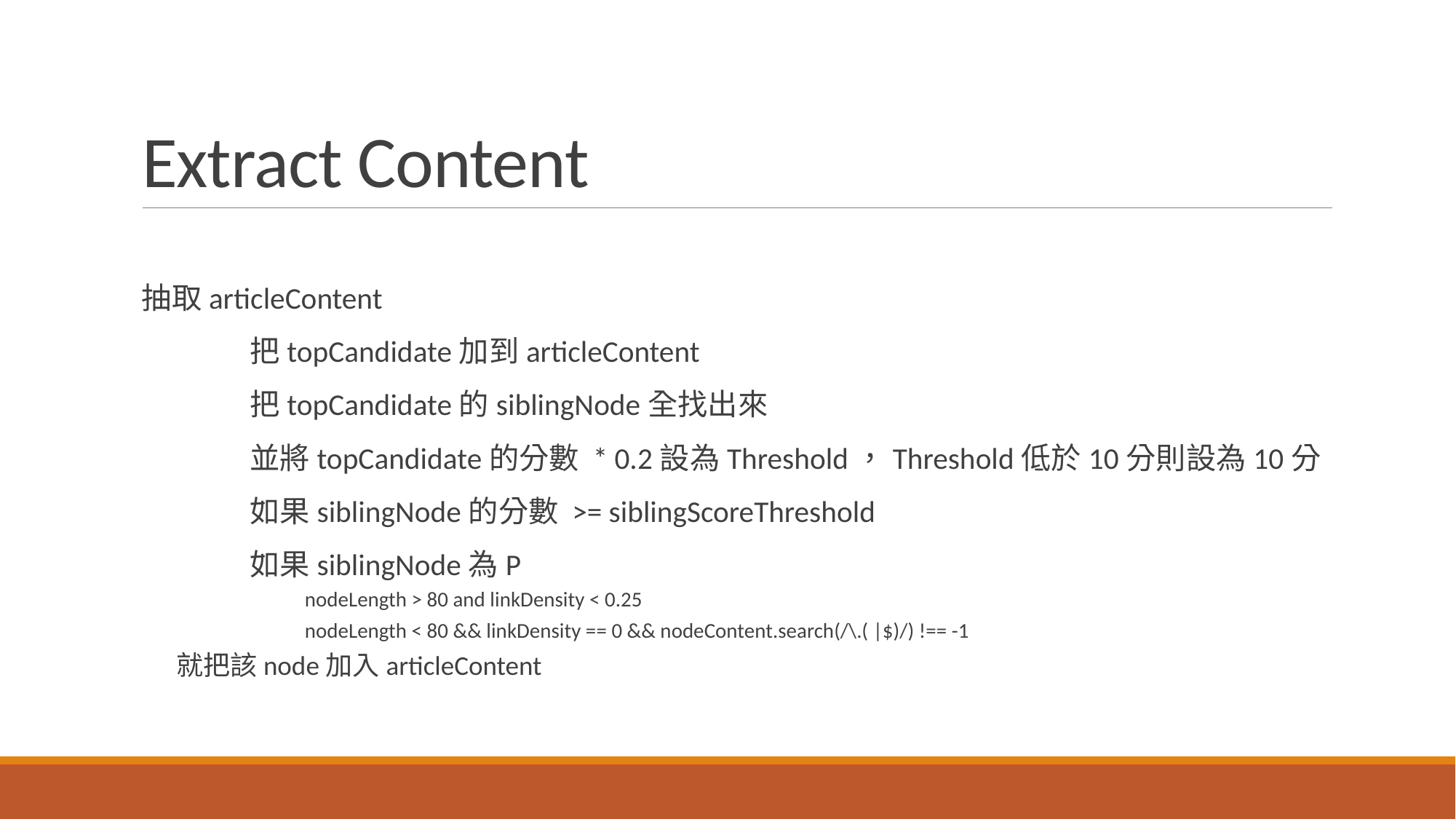

# Extract Content

抽取articleContent
	把topCandidate加到articleContent
	把topCandidate的siblingNode全找出來
	並將topCandidate的分數 * 0.2設為Threshold，Threshold低於10分則設為10分
	如果siblingNode的分數 >= siblingScoreThreshold
	如果siblingNode為P
nodeLength > 80 and linkDensity < 0.25
nodeLength < 80 && linkDensity == 0 && nodeContent.search(/\.( |$)/) !== -1
		就把該node加入articleContent